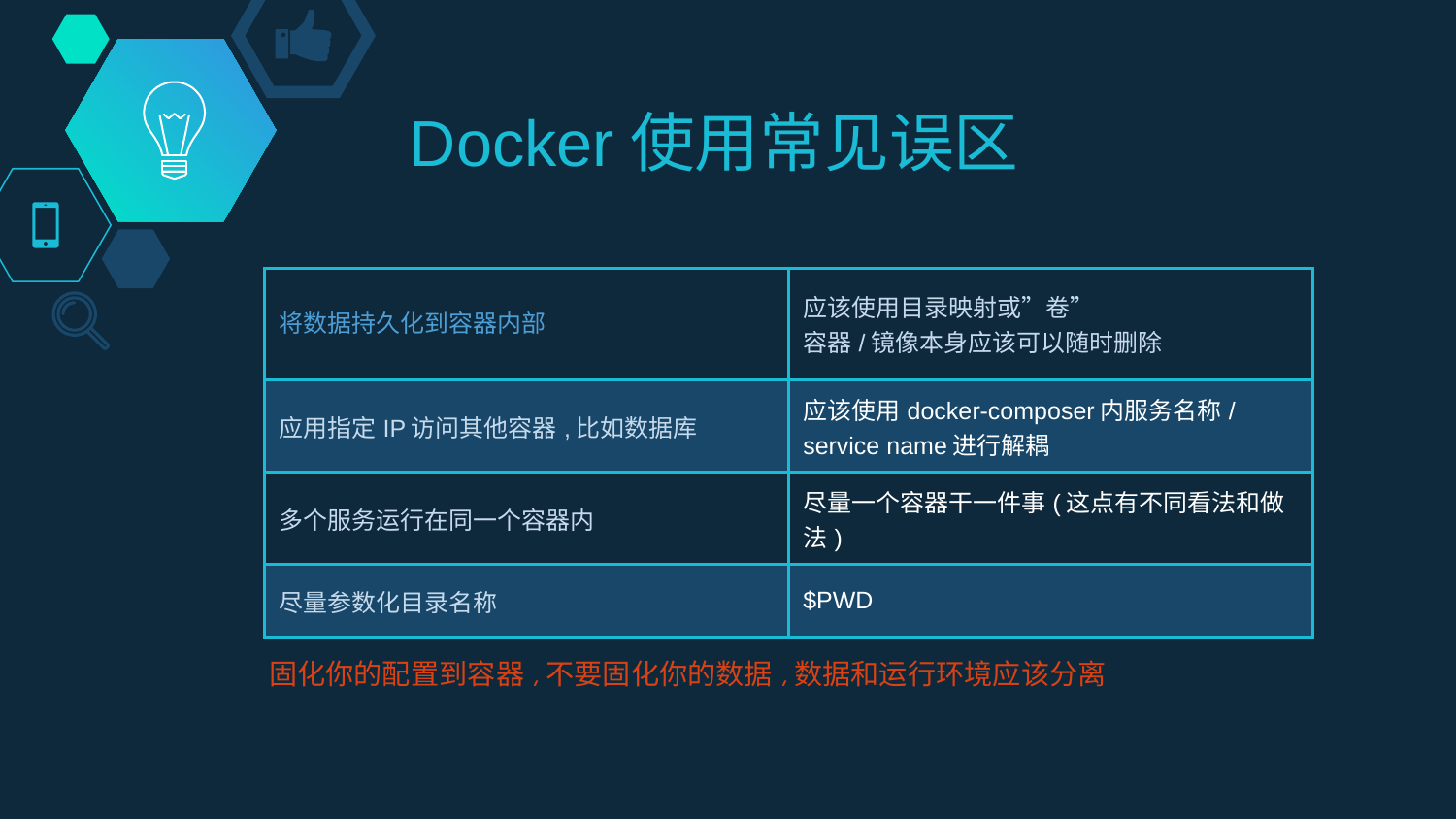

# Docker使用常见误区
| 将数据持久化到容器内部 | 应该使用目录映射或”卷” 容器/镜像本身应该可以随时删除 |
| --- | --- |
| 应用指定IP访问其他容器,比如数据库 | 应该使用docker-composer内服务名称/service name进行解耦 |
| 多个服务运行在同一个容器内 | 尽量一个容器干一件事(这点有不同看法和做法) |
| 尽量参数化目录名称 | $PWD |
 固化你的配置到容器,不要固化你的数据,数据和运行环境应该分离